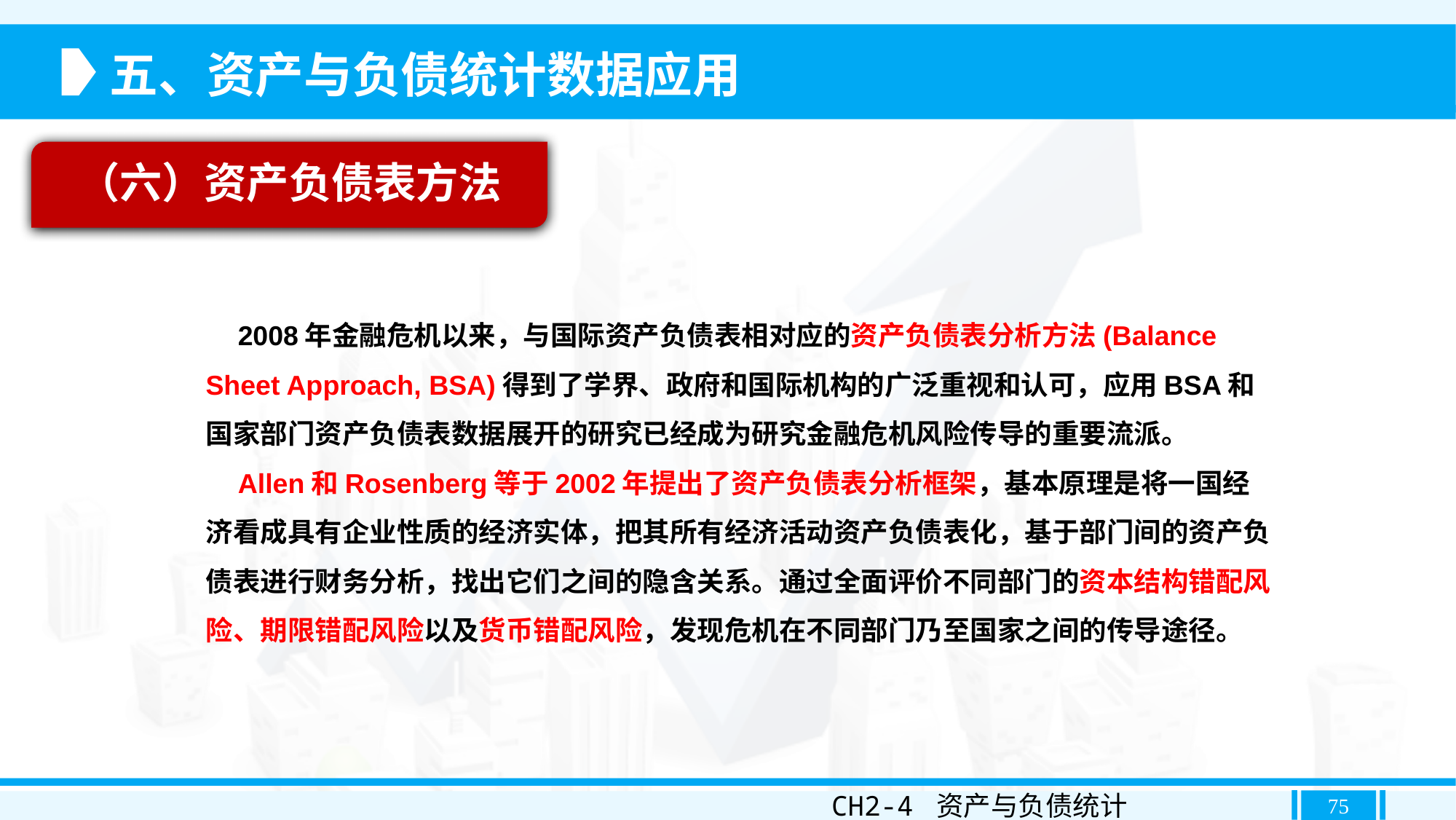

五、资产与负债统计数据应用

（六）资产负债表方法
2008年金融危机以来，与国际资产负债表相对应的资产负债表分析方法(Balance Sheet Approach, BSA)得到了学界、政府和国际机构的广泛重视和认可，应用BSA和国家部门资产负债表数据展开的研究已经成为研究金融危机风险传导的重要流派。
Allen和Rosenberg等于2002年提出了资产负债表分析框架，基本原理是将一国经济看成具有企业性质的经济实体，把其所有经济活动资产负债表化，基于部门间的资产负债表进行财务分析，找出它们之间的隐含关系。通过全面评价不同部门的资本结构错配风险、期限错配风险以及货币错配风险，发现危机在不同部门乃至国家之间的传导途径。
CH2-4 资产与负债统计
75